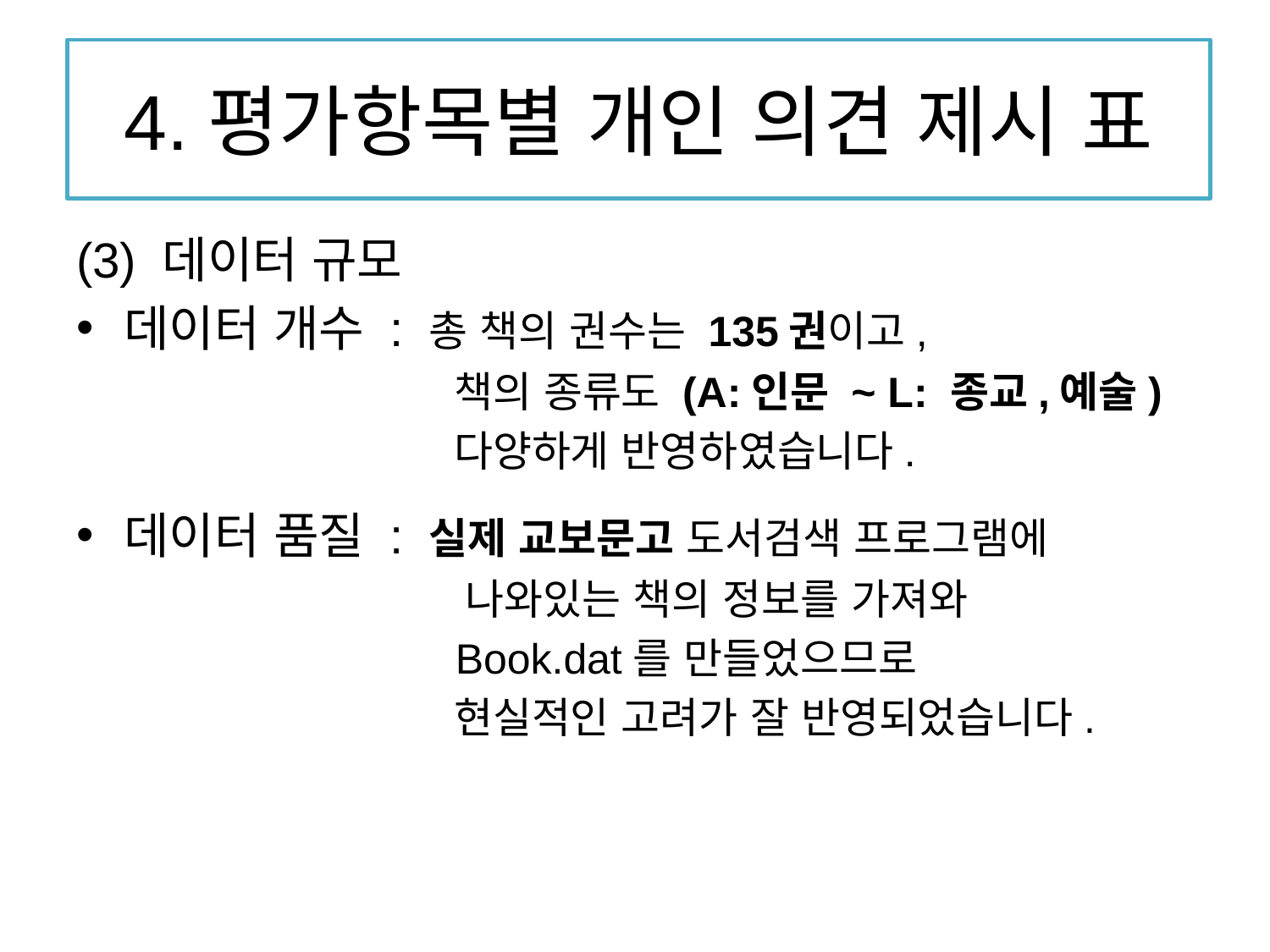

# 4.평가항목별 개인 의견 제시표
4.평가항목별 개인 의견 제시 표
(3) 데이터 규모
데이터 개수 : 총 책의 권수는 135권이고,
                               책의 종류도 (A:인문 ~ L: 종교,예술)
                               다양하게 반영하였습니다.

데이터 품질 : 실제 교보문고 도서검색 프로그램에
                                나와있는 책의 정보를 가져와
                                Book.dat를 만들었으므로
                               현실적인 고려가 잘 반영되었습니다.